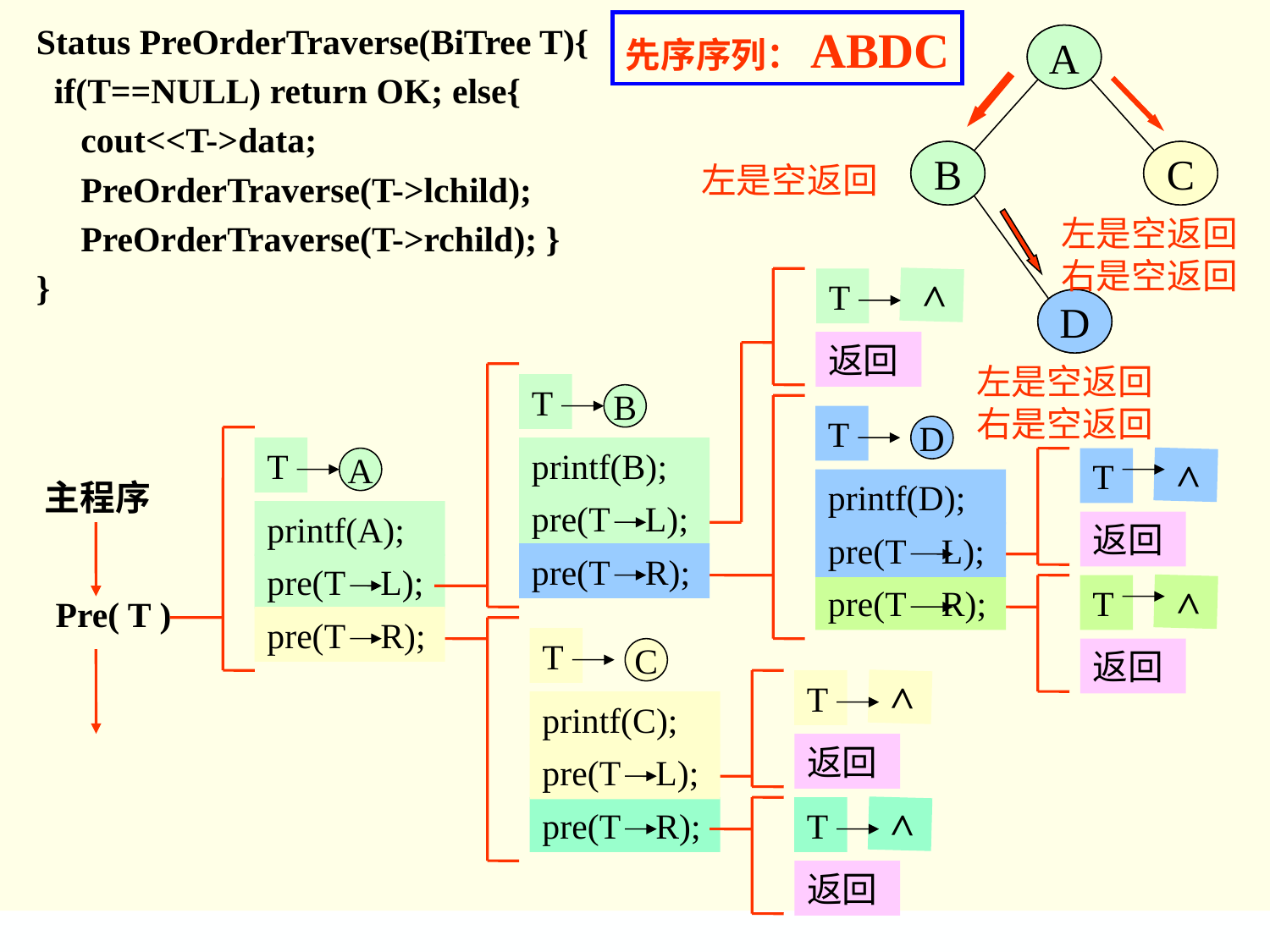

先序序列：ABDC
Status PreOrderTraverse(BiTree T){
  if(T==NULL) return OK; else{
     cout<<T->data;
     PreOrderTraverse(T->lchild);
     PreOrderTraverse(T->rchild); }
}
A
A
T
A

printf(A);
pre(T    L);

pre(T    R);

B
C
B
T
B

printf(B);
pre(T    L);

C
T
C

printf(C);
pre(T    L);

左是空返回
>
T

pre(T    R);

左是空返回
>
T

右是空返回
>
T

D
D
T
D

printf(D);
pre(T    L);

返回
左是空返回
>
T

右是空返回
>
T

主程序

Pre( T )
返回

pre(T    R);

返回

返回

pre(T    R);

返回